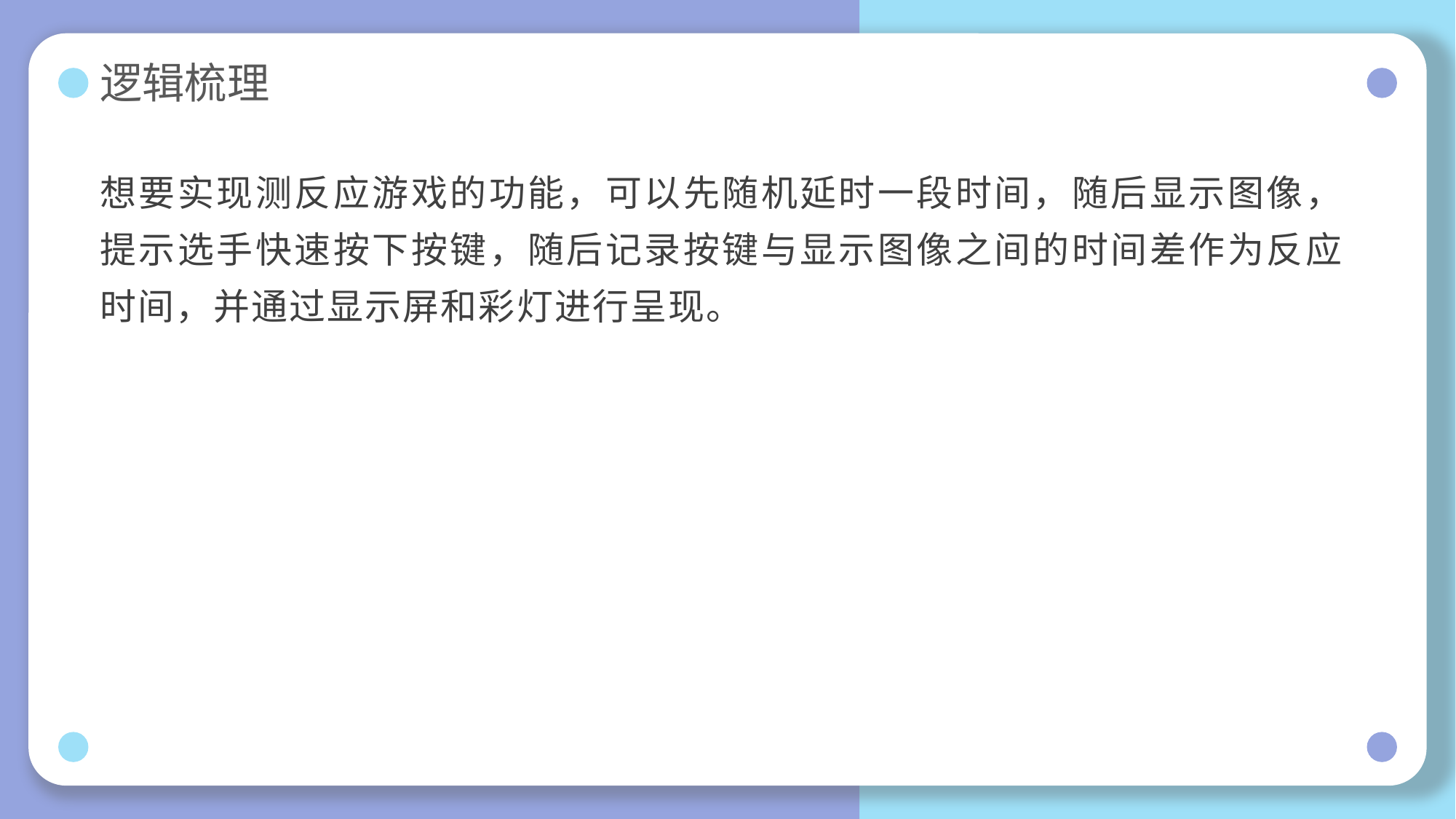

# 逻辑梳理
想要实现测反应游戏的功能，可以先随机延时一段时间，随后显示图像，提示选手快速按下按键，随后记录按键与显示图像之间的时间差作为反应时间，并通过显示屏和彩灯进行呈现。